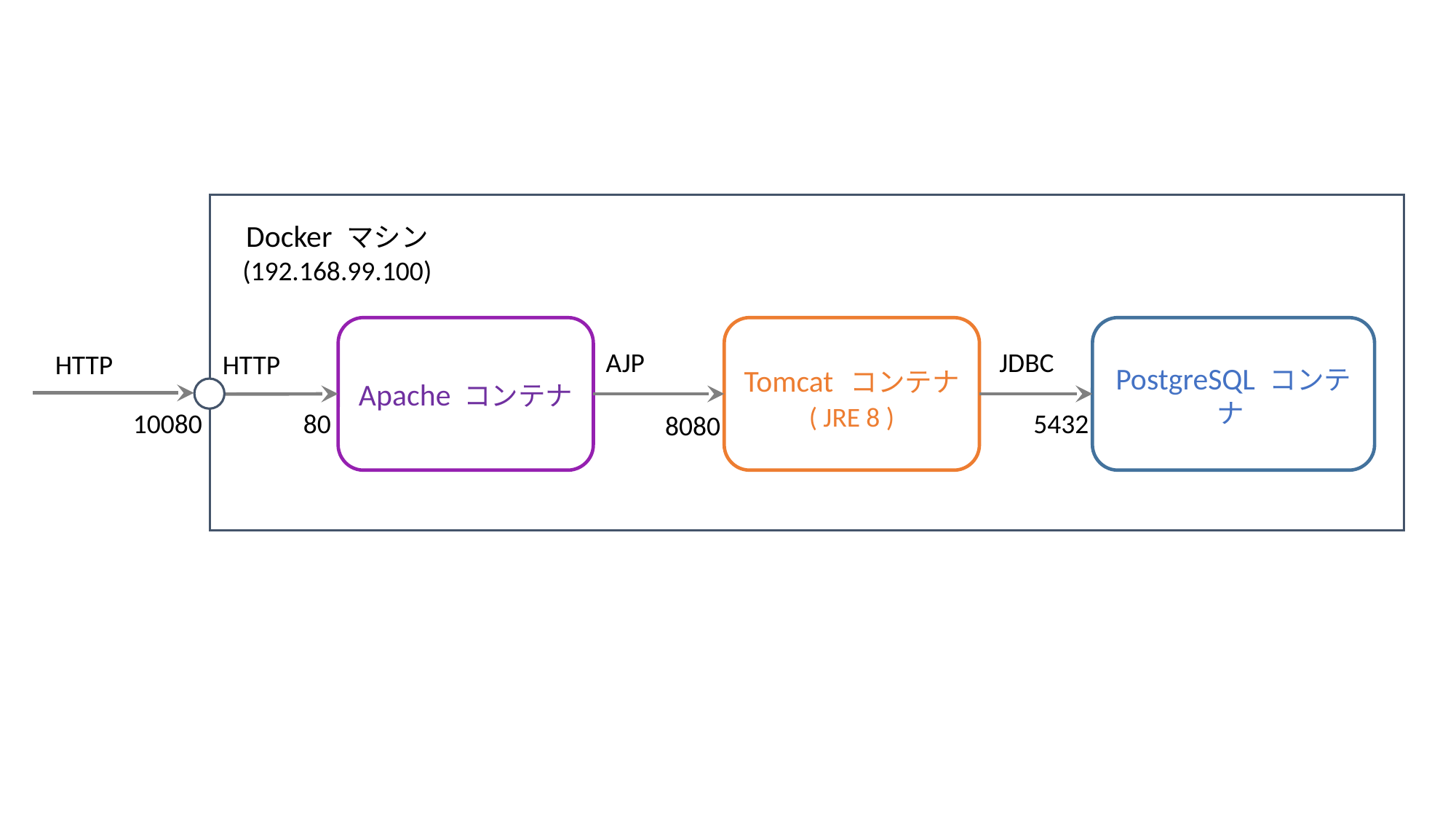

Docker マシン
(192.168.99.100)
Apache コンテナ
Tomcat コンテナ
( JRE 8 )
PostgreSQL コンテナ
AJP
JDBC
HTTP
HTTP

10080
80
5432
8080